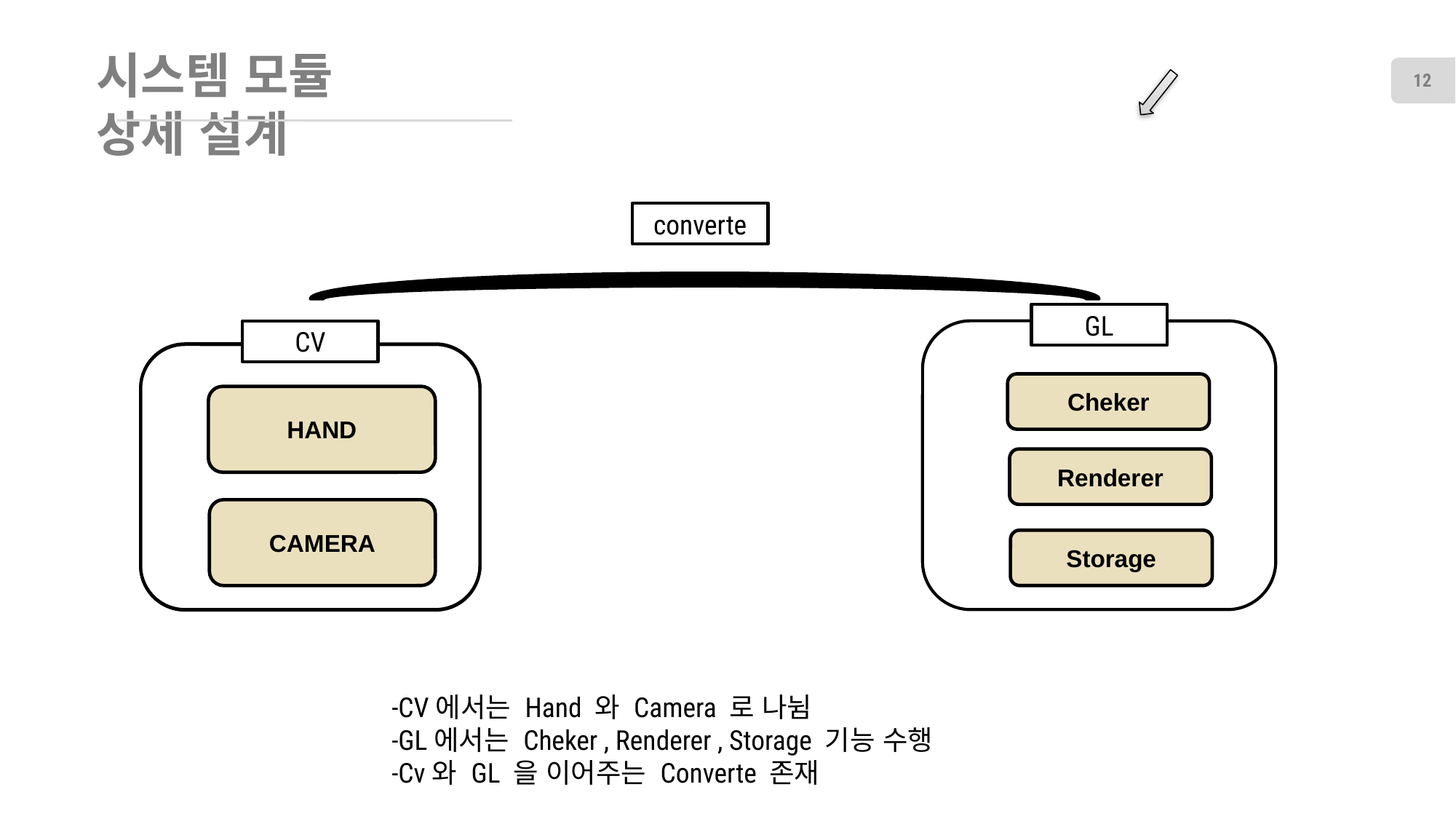

12

# 시스템 모듈 상세 설계
converte

GL
CV

Cheker
HAND
Renderer
CAMERA
Storage
-CV에서는 Hand 와 Camera 로 나뉨
-GL에서는 Cheker , Renderer , Storage 기능 수행
-Cv와 GL 을 이어주는 Converte 존재